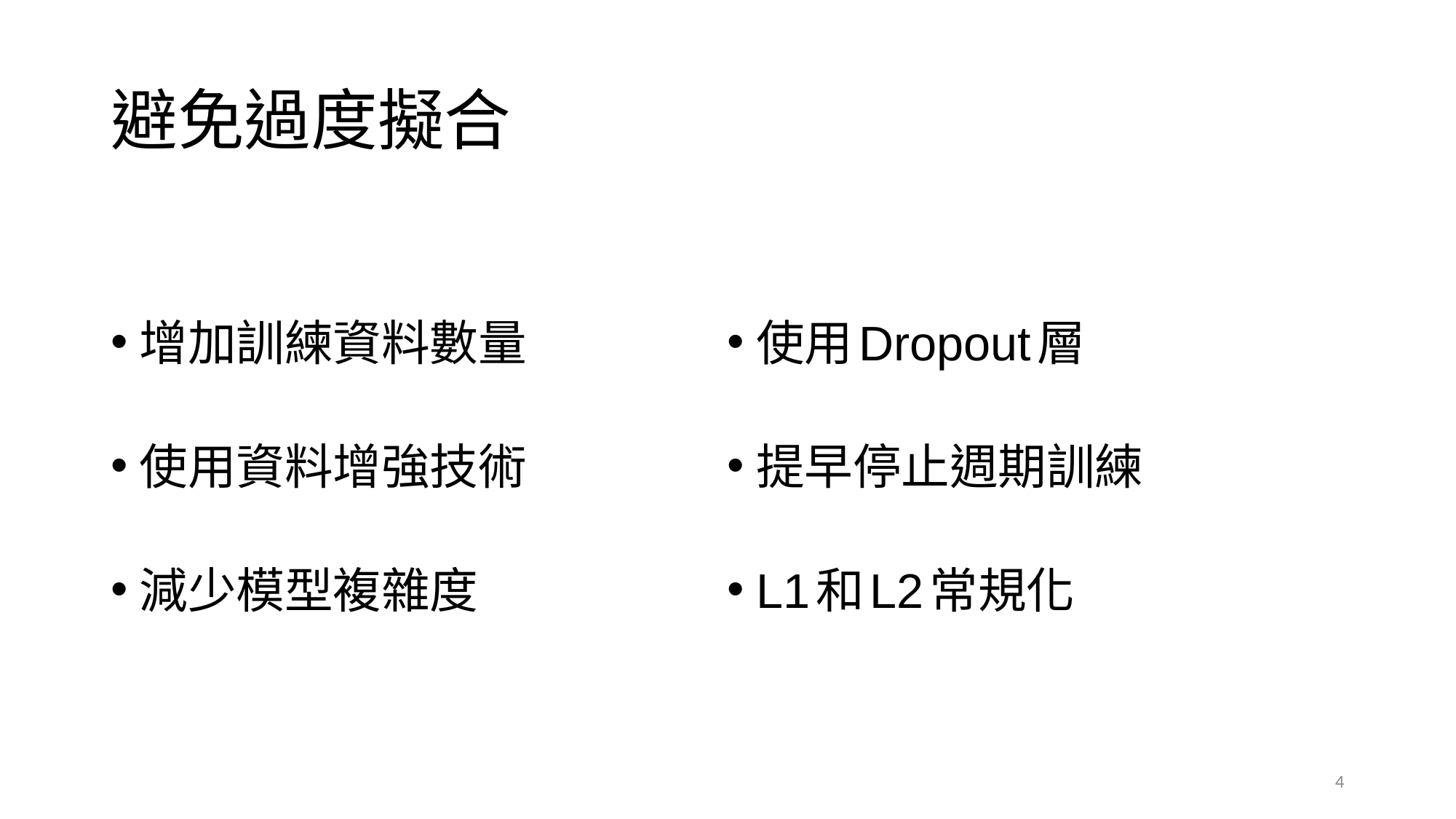

# 避免過度擬合
增加訓練資料數量
使用資料增強技術
減少模型複雜度
使用Dropout層
提早停止週期訓練
L1和L2常規化

4